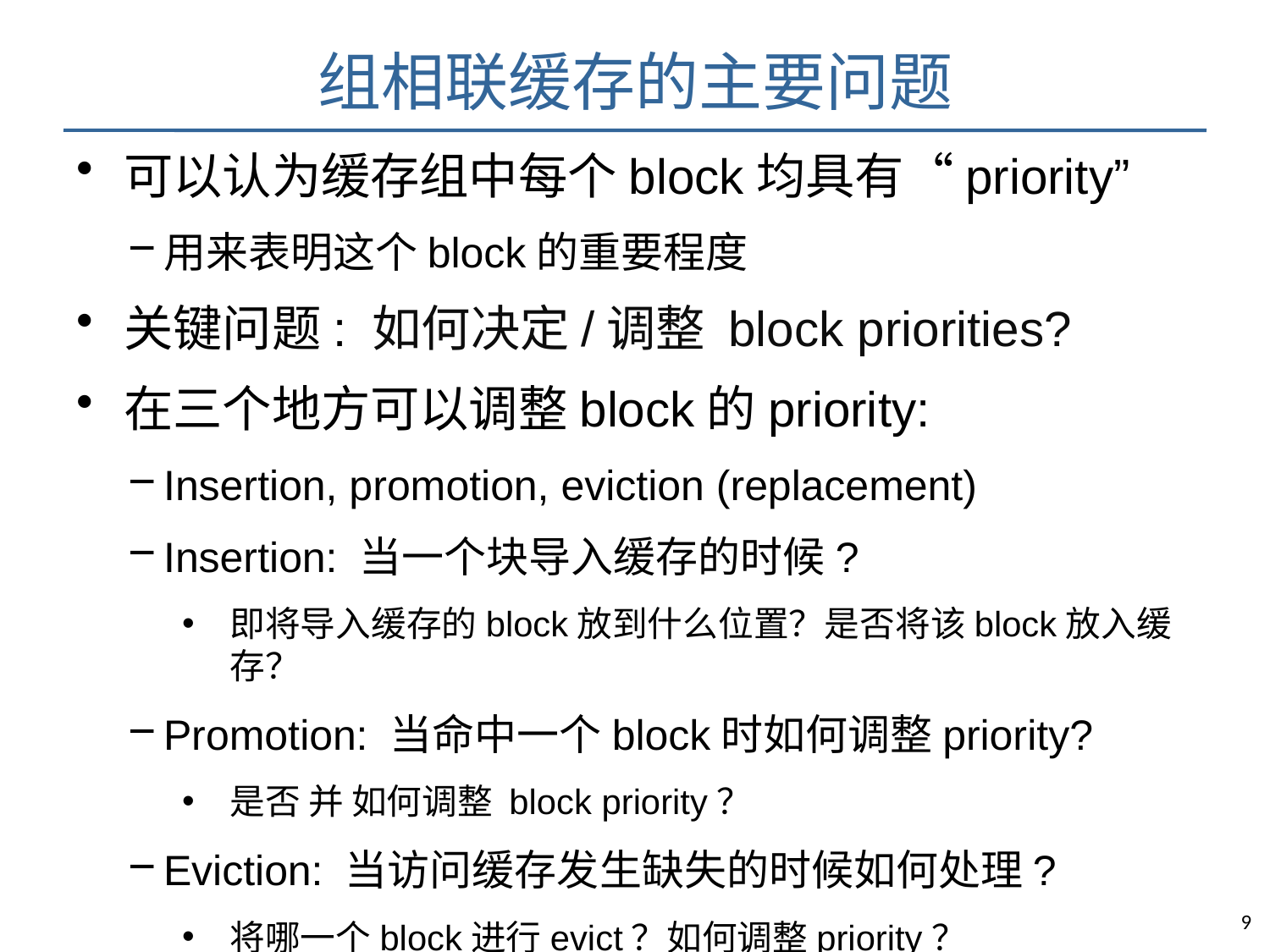

# 组相联缓存的主要问题
可以认为缓存组中每个block均具有“priority”
用来表明这个block的重要程度
关键问题: 如何决定/调整 block priorities?
在三个地方可以调整block的priority:
Insertion, promotion, eviction (replacement)
Insertion: 当一个块导入缓存的时候?
即将导入缓存的block放到什么位置？是否将该block放入缓存？
Promotion: 当命中一个block时如何调整priority?
是否 并 如何调整 block priority？
Eviction: 当访问缓存发生缺失的时候如何处理?
将哪一个block进行evict？如何调整priority？
9